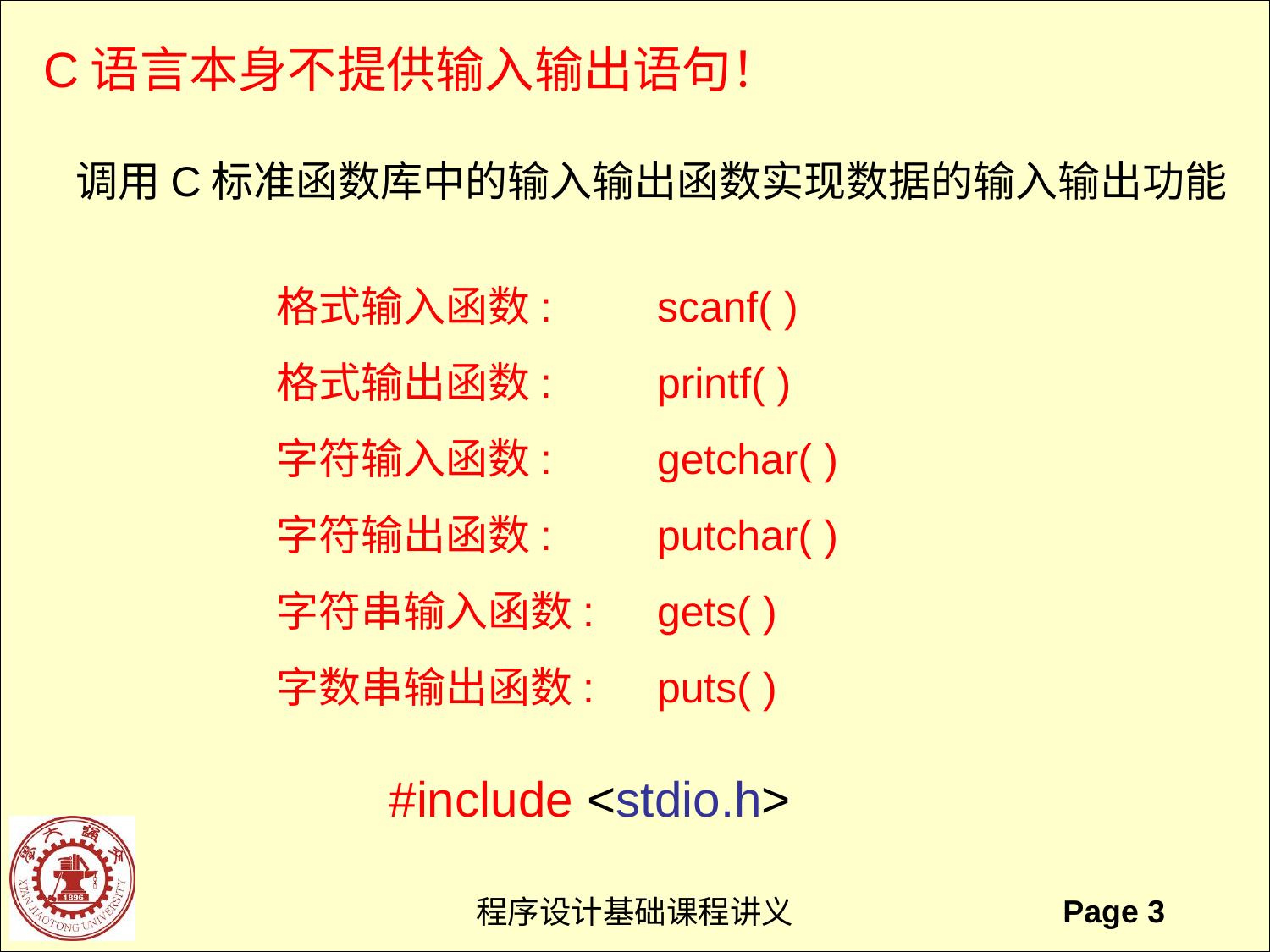

C语言本身不提供输入输出语句！
调用C标准函数库中的输入输出函数实现数据的输入输出功能
格式输入函数:  	scanf( )
格式输出函数: 	printf( )
字符输入函数:  	getchar( )
字符输出函数:	putchar( )
字符串输入函数:	gets( )
字数串输出函数:	puts( )

#include <stdio.h>